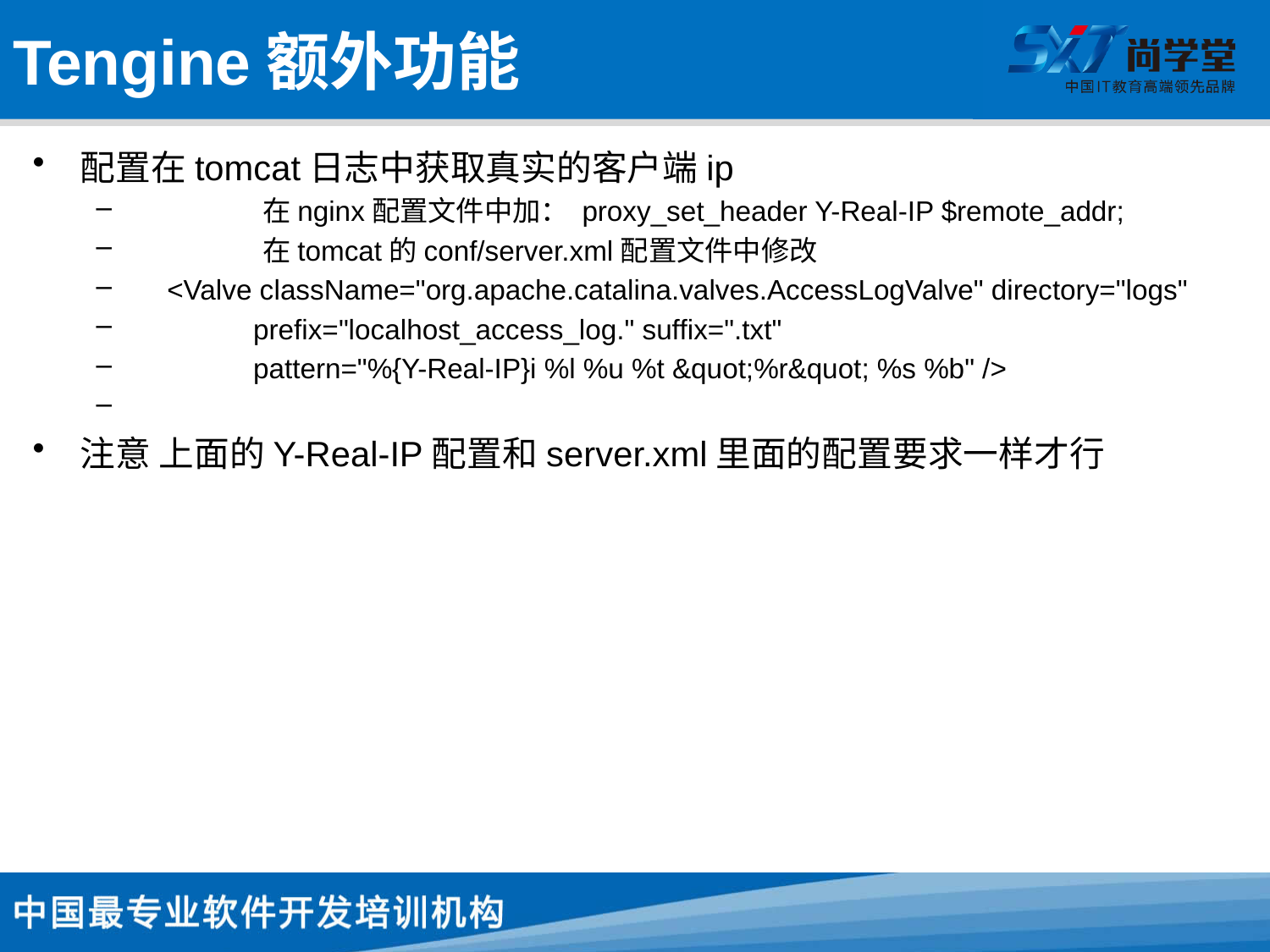

# Tengine额外功能
配置在tomcat日志中获取真实的客户端ip
	在nginx配置文件中加： proxy_set_header Y-Real-IP $remote_addr;
	在tomcat的conf/server.xml配置文件中修改
    <Valve className="org.apache.catalina.valves.AccessLogValve" directory="logs"
               prefix="localhost_access_log." suffix=".txt"
               pattern="%{Y-Real-IP}i %l %u %t &quot;%r&quot; %s %b" />

注意 上面的Y-Real-IP配置和server.xml里面的配置要求一样才行